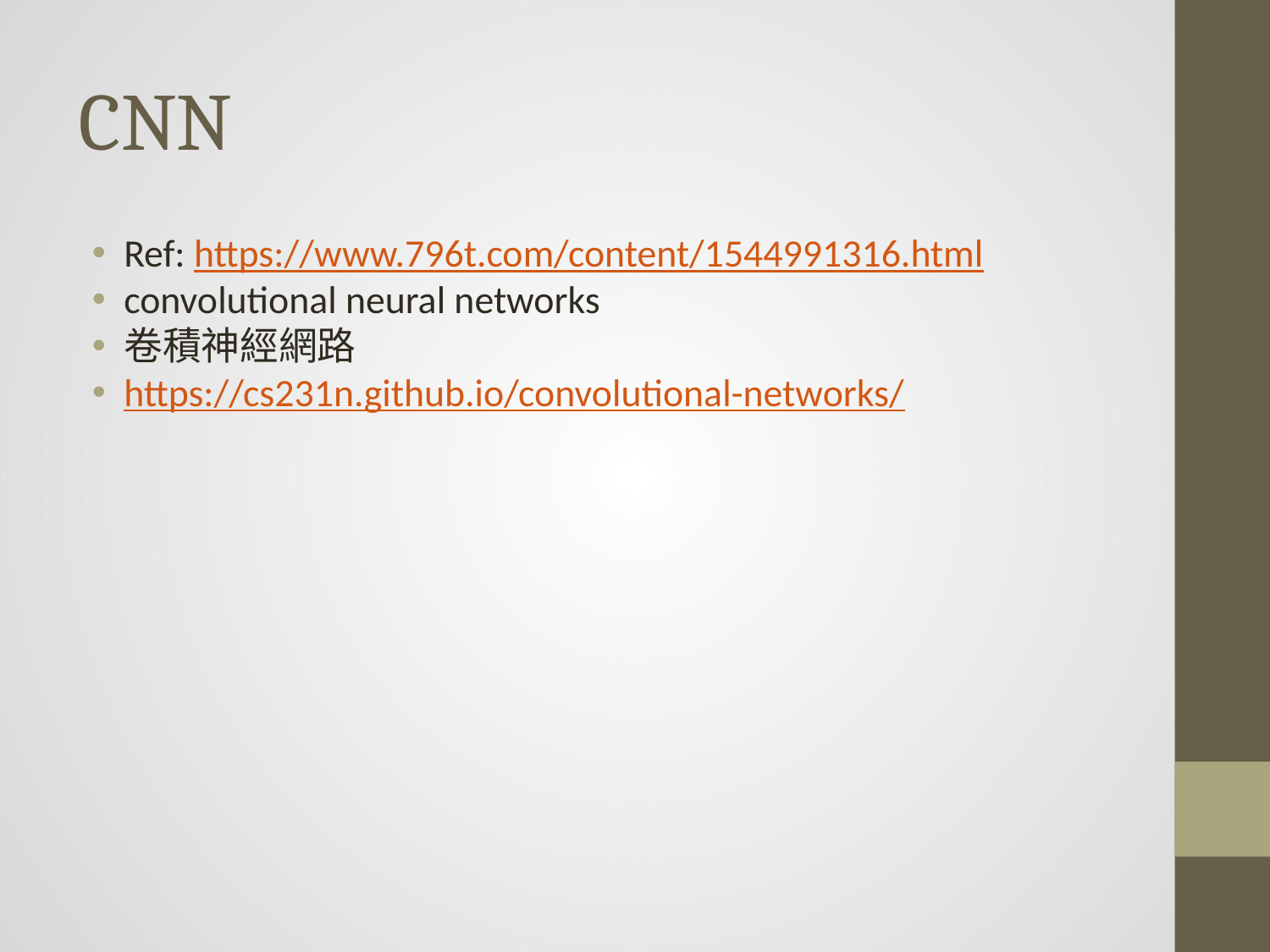

# CNN
Ref: https://www.796t.com/content/1544991316.html
convolutional neural networks
卷積神經網路
https://cs231n.github.io/convolutional-networks/